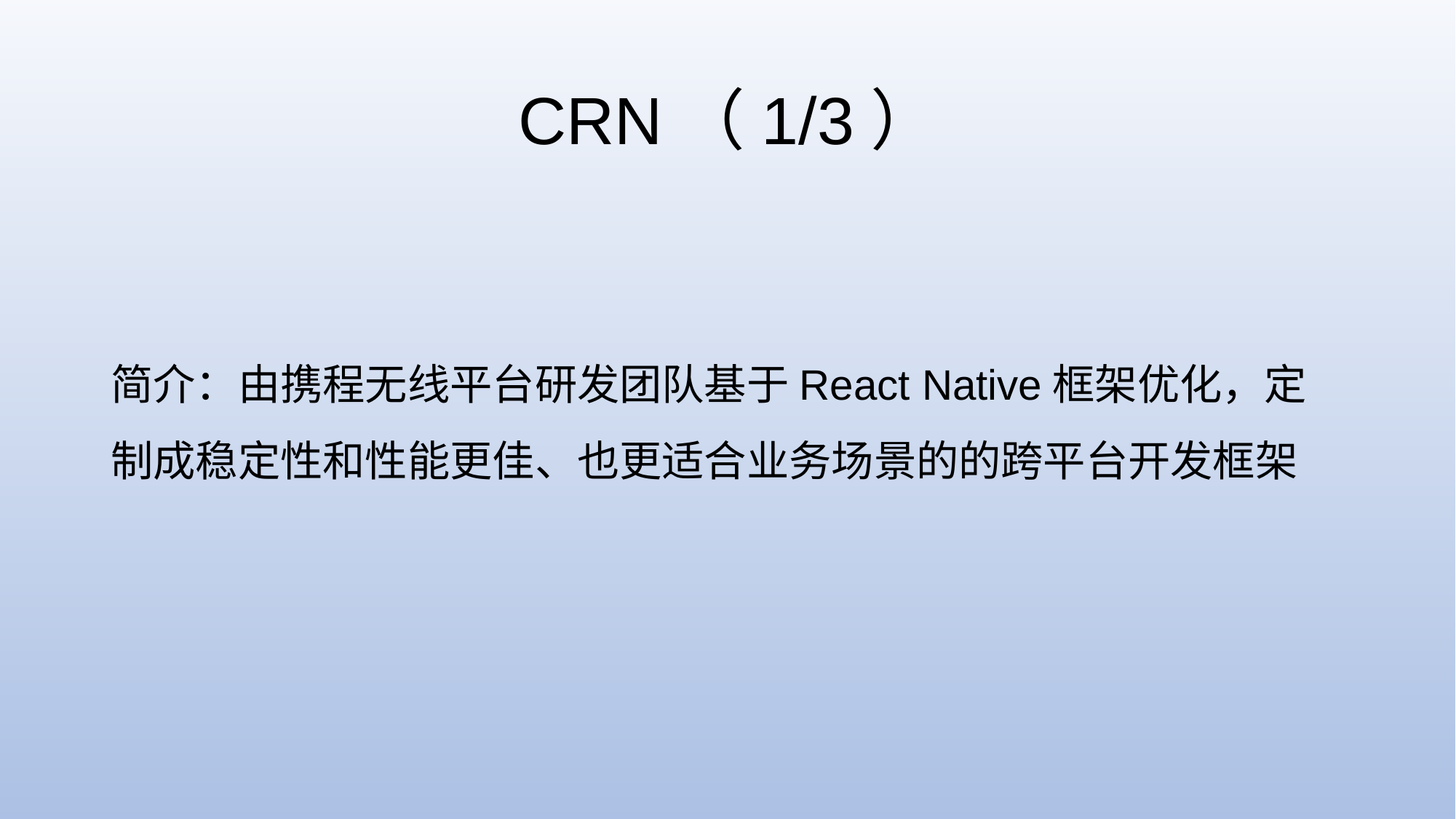

# CRN（1/3）
简介：由携程无线平台研发团队基于React Native框架优化，定制成稳定性和性能更佳、也更适合业务场景的的跨平台开发框架